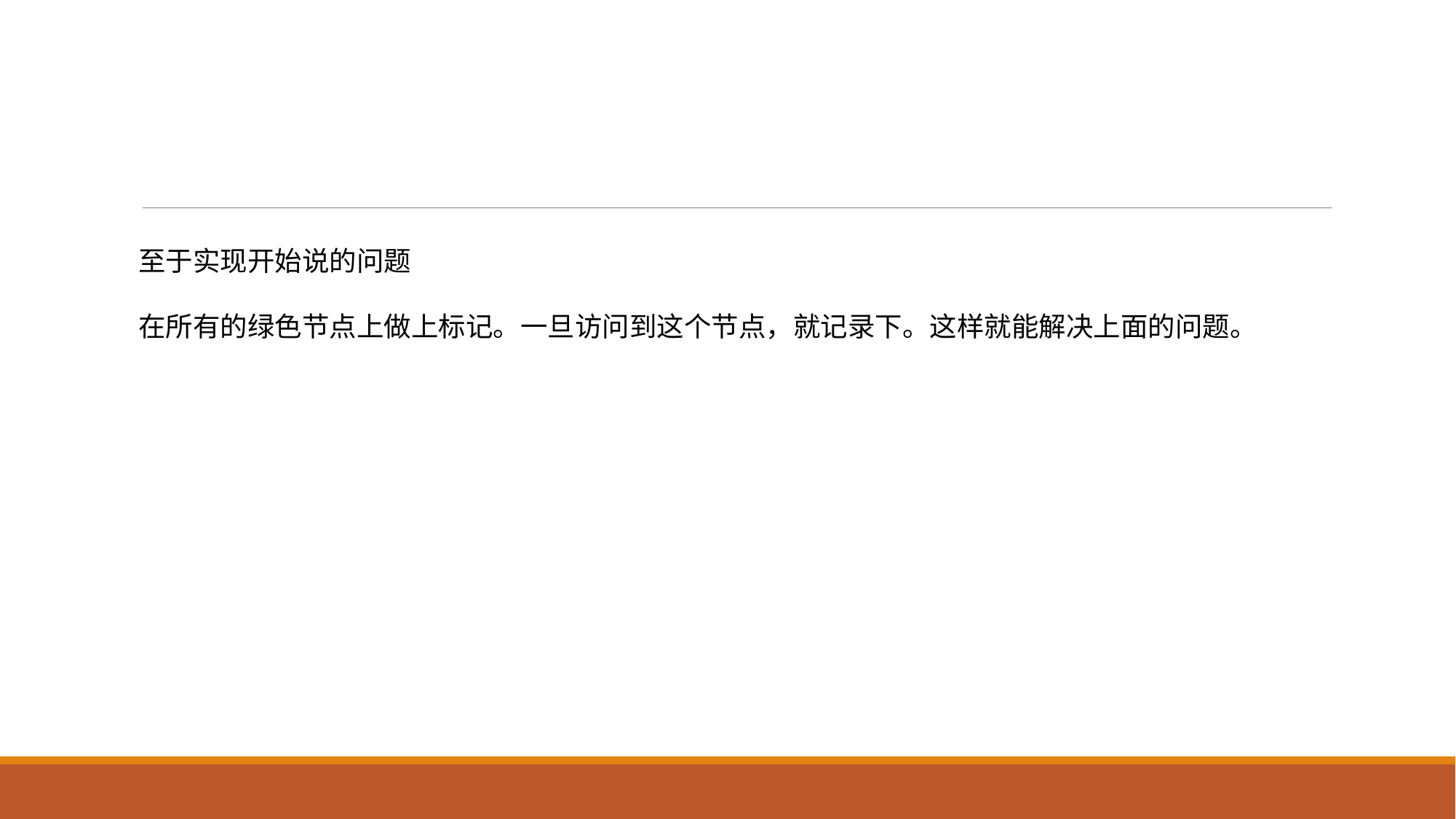

至于实现开始说的问题

在所有的绿色节点上做上标记。一旦访问到这个节点，就记录下。这样就能解决上面的问题。